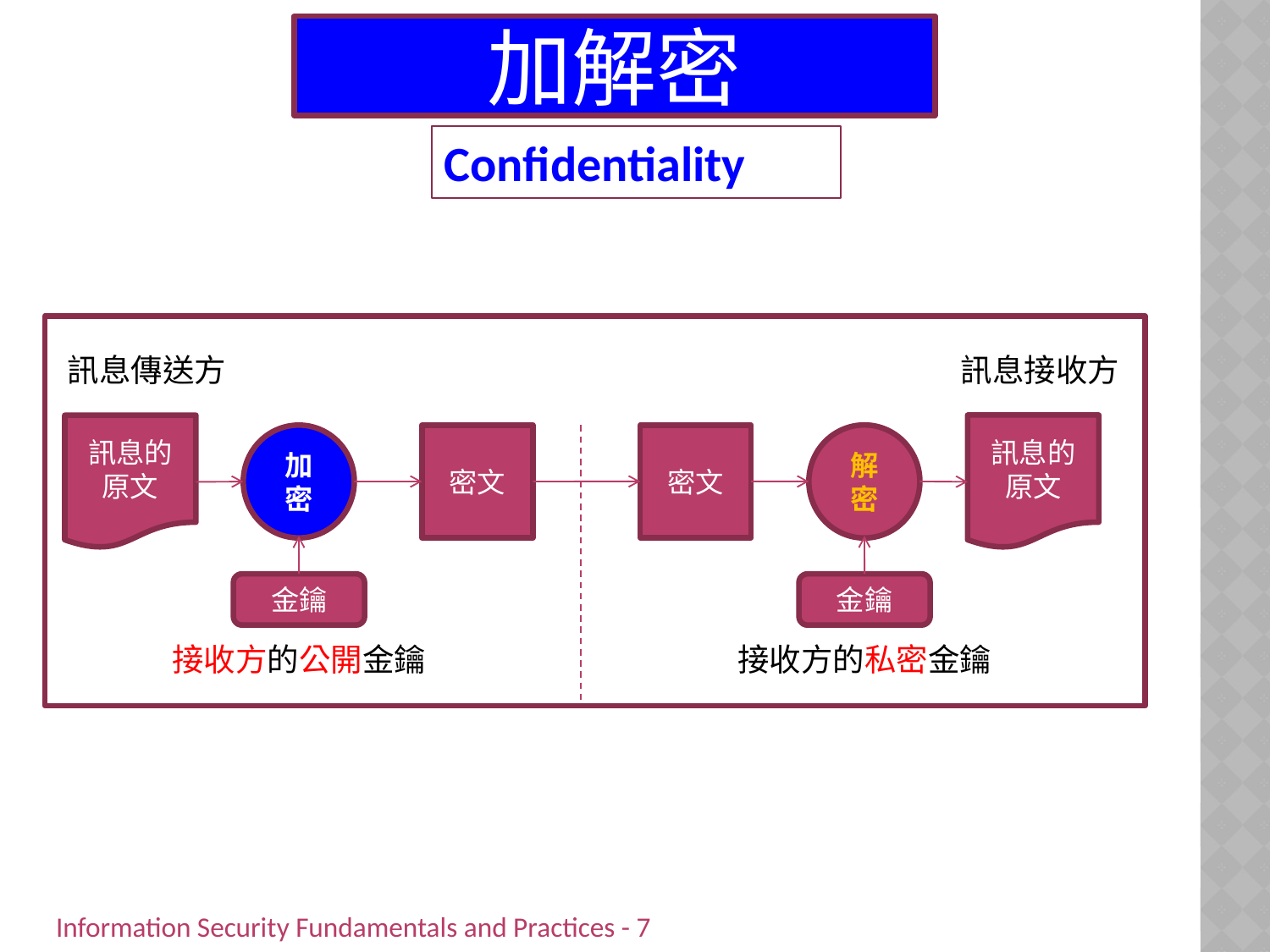

加解密
Confidentiality

訊息傳送方
訊息接收方
訊息的原文
訊息的原文
解密
加密
密文
密文
金鑰
金鑰
接收方的公開金鑰
接收方的私密金鑰